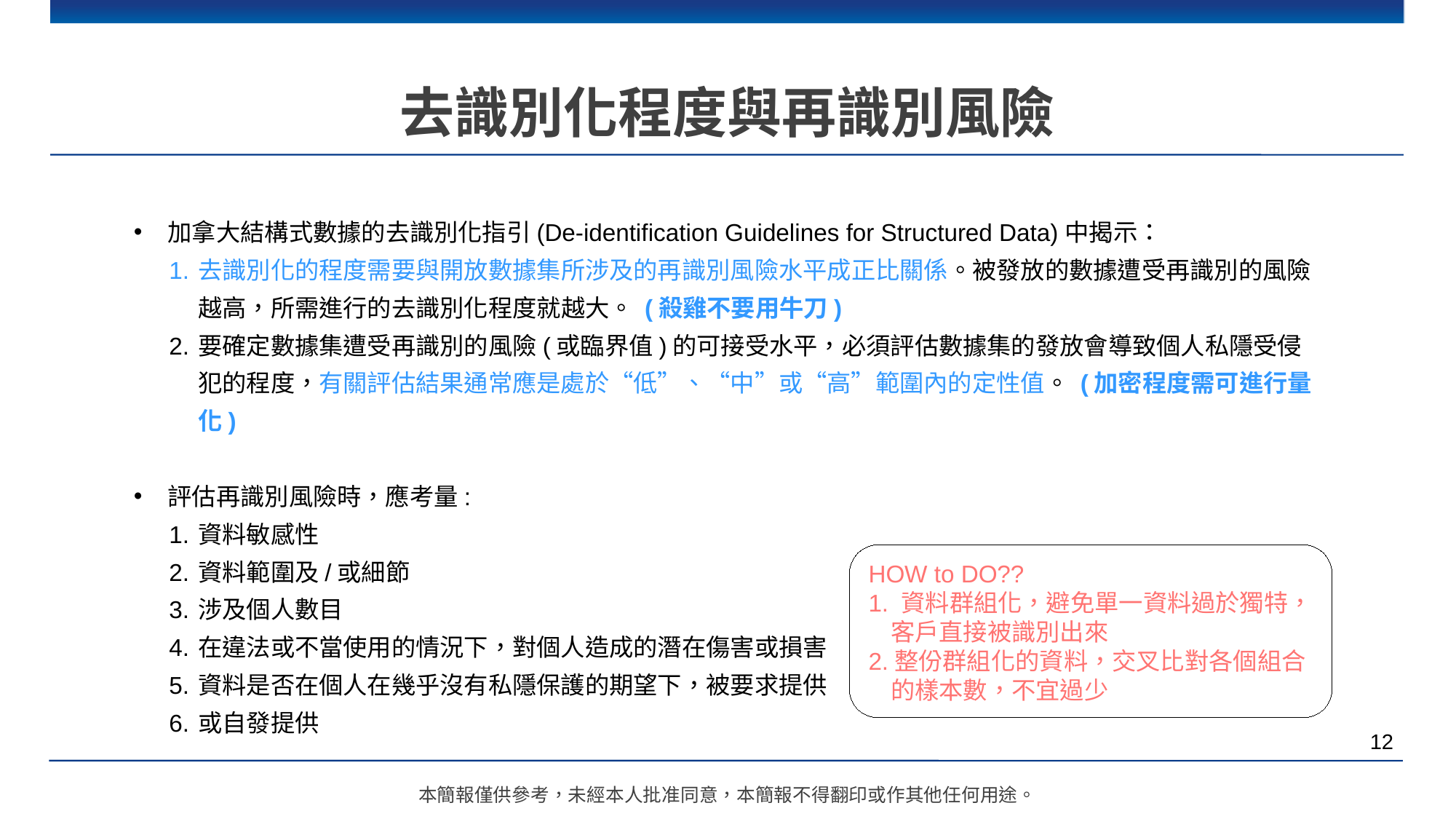

# 去識別化程度與再識別風險
加拿大結構式數據的去識別化指引(De-identification Guidelines for Structured Data)中揭示：
去識別化的程度需要與開放數據集所涉及的再識別風險水平成正比關係。被發放的數據遭受再識別的風險越高，所需進行的去識別化程度就越大。 (殺雞不要用牛刀)
要確定數據集遭受再識別的風險(或臨界值)的可接受水平，必須評估數據集的發放會導致個人私隱受侵犯的程度，有關評估結果通常應是處於“低”、“中”或“高”範圍內的定性值。 (加密程度需可進行量化)

評估再識別風險時，應考量:
資料敏感性
資料範圍及/或細節
涉及個人數目
在違法或不當使用的情況下，對個人造成的潛在傷害或損害
資料是否在個人在幾乎沒有私隱保護的期望下，被要求提供
或自發提供
HOW to DO??
1. 資料群組化，避免單一資料過於獨特，
   客戶直接被識別出來
2.整份群組化的資料，交叉比對各個組合
   的樣本數，不宜過少
12